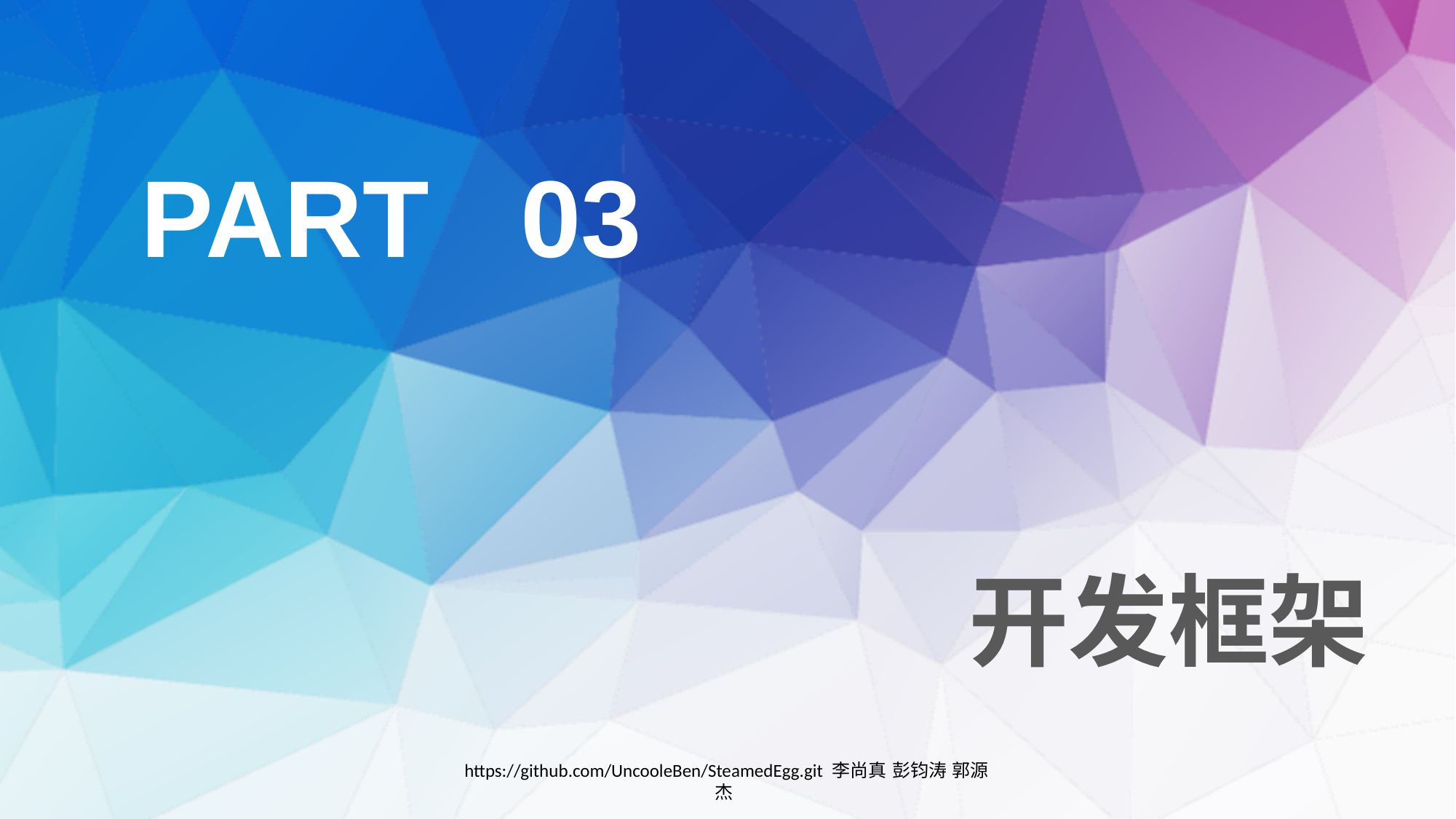

PART   03
开发框架

https://github.com/UncooleBen/SteamedEgg.git 李尚真 彭钧涛 郭源杰
11